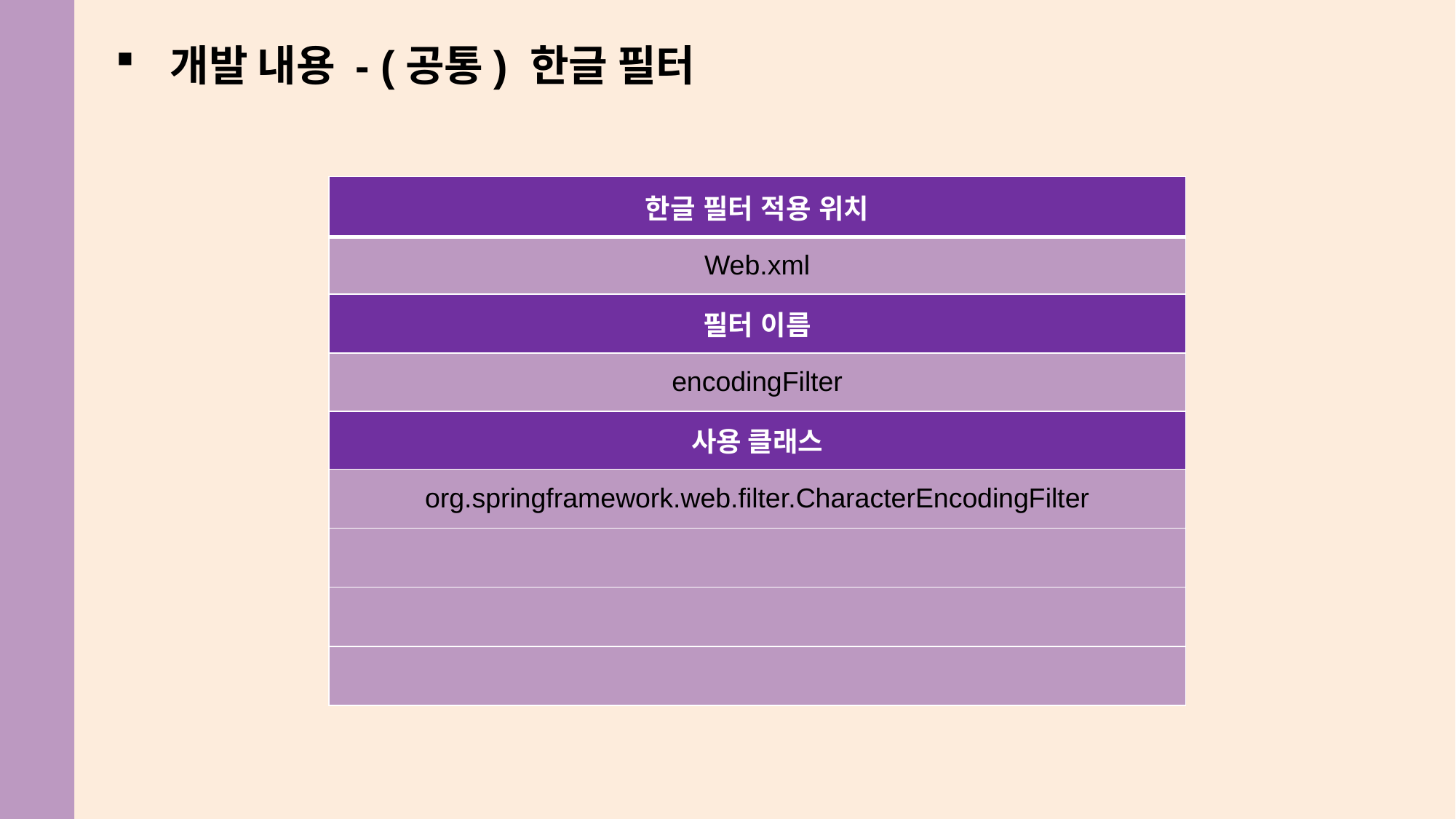

개발 내용 - (공통) 한글 필터
| 한글 필터 적용 위치 |
| --- |
| Web.xml |
| 필터 이름 |
| encodingFilter |
| 사용 클래스 |
| org.springframework.web.filter.CharacterEncodingFilter |
|  |
|  |
|  |